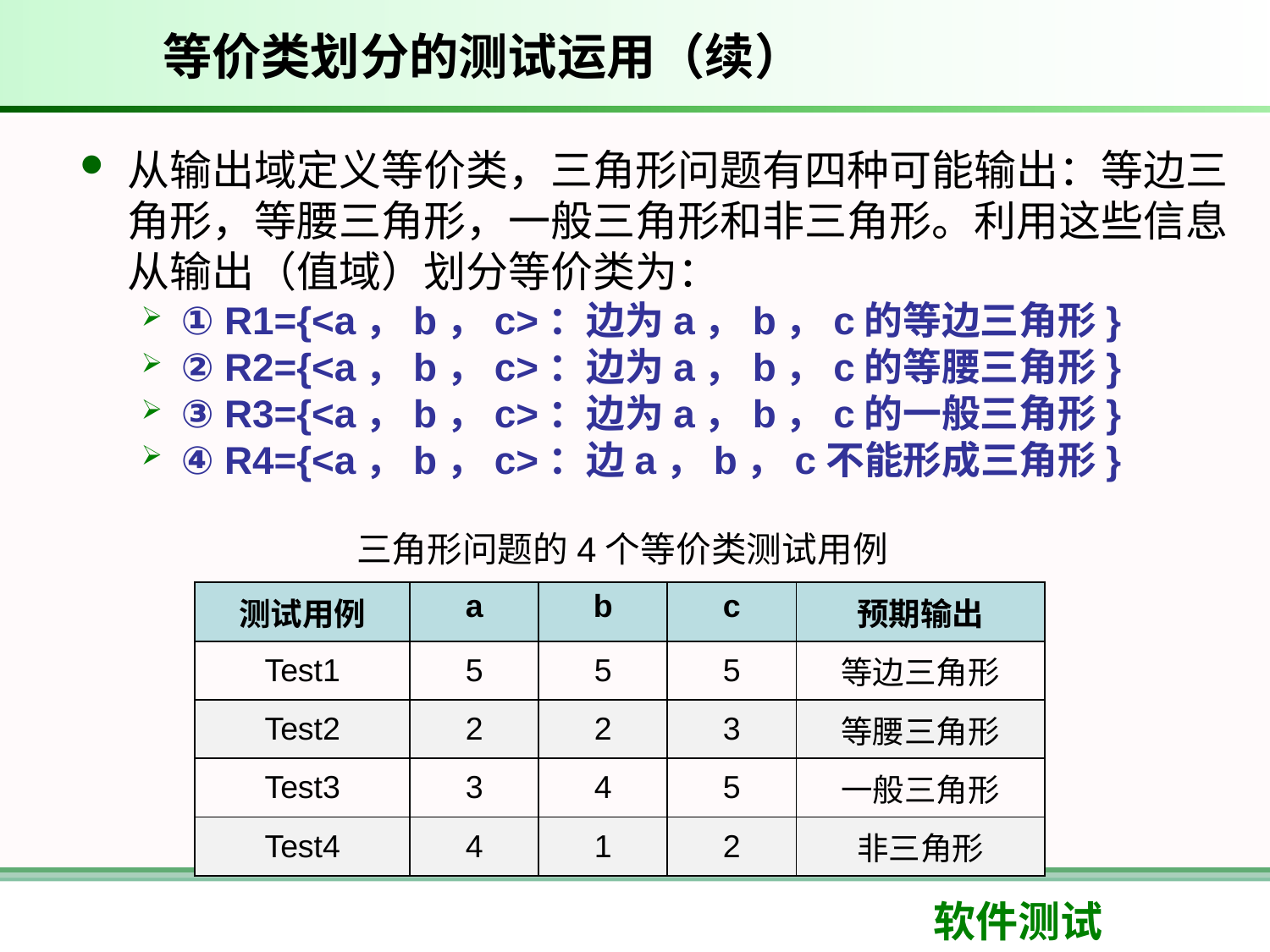

# 等价类划分的测试运用（续）
从输出域定义等价类，三角形问题有四种可能输出：等边三角形，等腰三角形，一般三角形和非三角形。利用这些信息从输出（值域）划分等价类为：
① R1={<a，b，c>：边为a，b，c的等边三角形}
② R2={<a，b，c>：边为a，b，c的等腰三角形}
③ R3={<a，b，c>：边为a，b，c的一般三角形}
④ R4={<a，b，c>：边a，b，c不能形成三角形}
三角形问题的4个等价类测试用例
| 测试用例 | a | b | c | 预期输出 |
| --- | --- | --- | --- | --- |
| Test1 | 5 | 5 | 5 | 等边三角形 |
| Test2 | 2 | 2 | 3 | 等腰三角形 |
| Test3 | 3 | 4 | 5 | 一般三角形 |
| Test4 | 4 | 1 | 2 | 非三角形 |